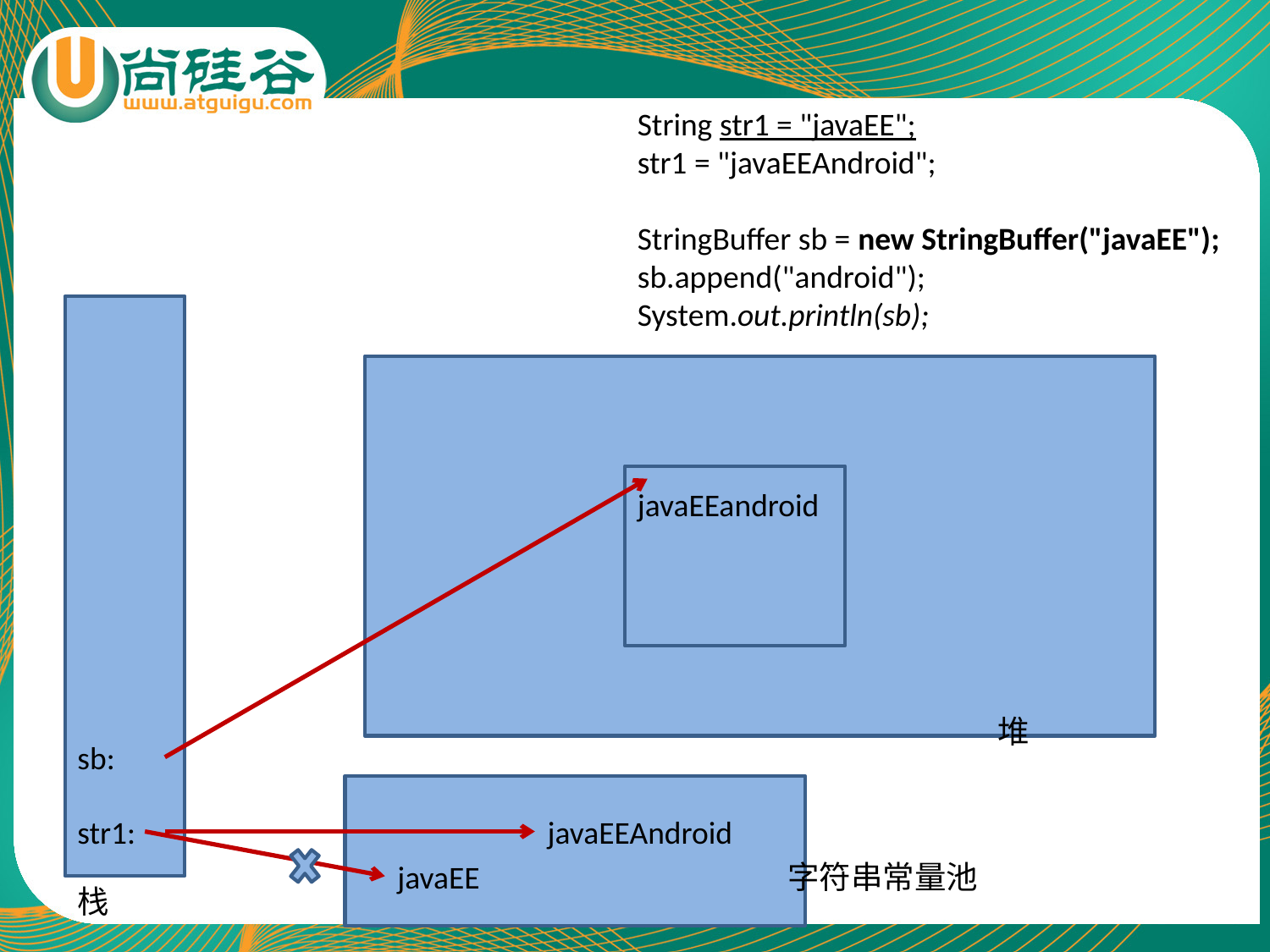

String str1 = "javaEE";
str1 = "javaEEAndroid";

StringBuffer sb = new StringBuffer("javaEE");
sb.append("android");
System.out.println(sb);

javaEEandroid
堆
sb:

str1:
javaEEAndroid

javaEE
字符串常量池
栈